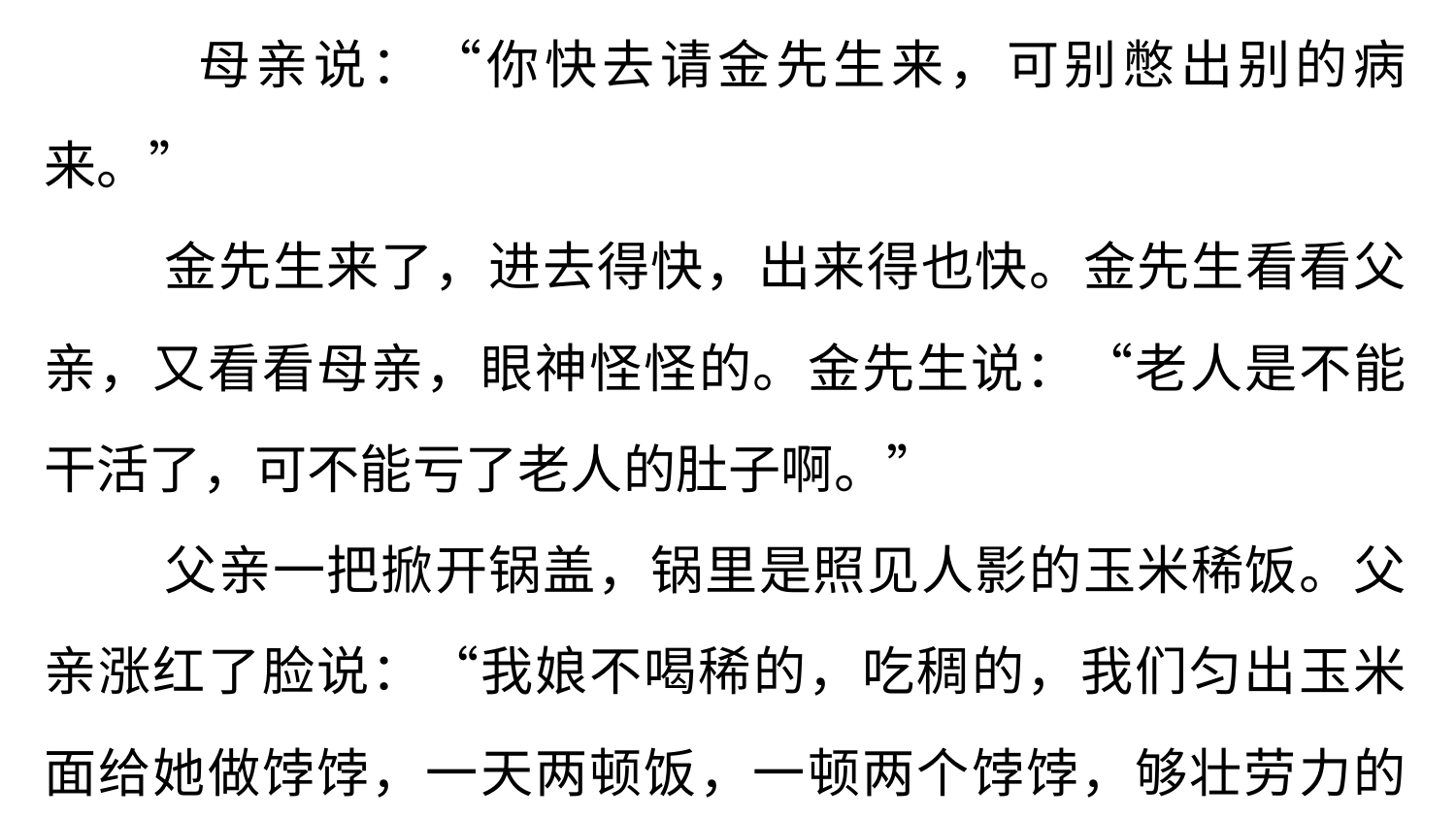

母亲说：“你快去请金先生来，可别憋出别的病来。”
        金先生来了，进去得快，出来得也快。金先生看看父亲，又看看母亲，眼神怪怪的。金先生说：“老人是不能干活了，可不能亏了老人的肚子啊。”
        父亲一把掀开锅盖，锅里是照见人影的玉米稀饭。父亲涨红了脸说：“我娘不喝稀的，吃稠的，我们匀出玉米面给她做饽饽，一天两顿饭，一顿两个饽饽，够壮劳力的伙食了，咋就亏了肚子？”